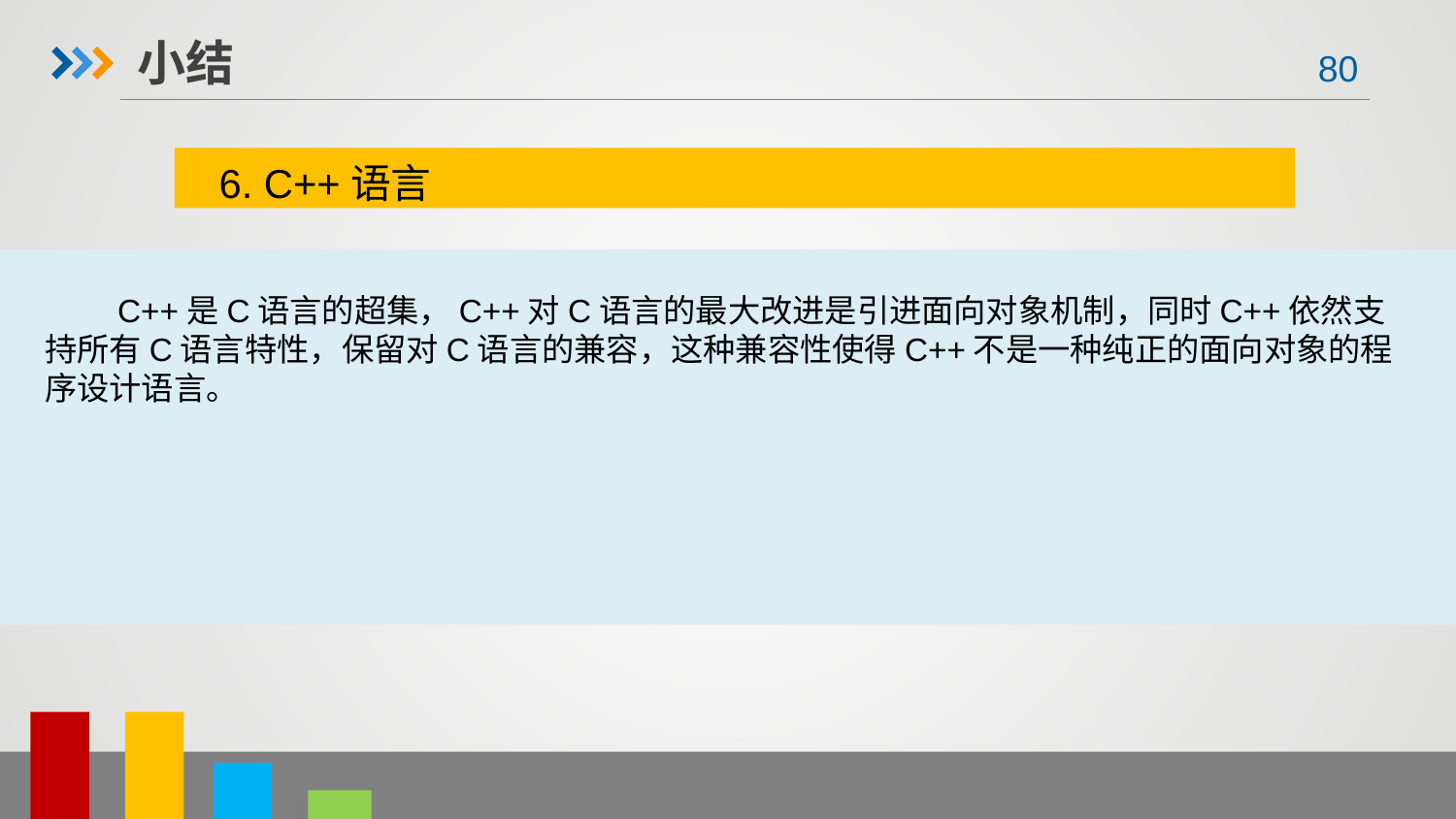

小结

6. C++语言

C++是C语言的超集，C++对C语言的最大改进是引进面向对象机制，同时C++依然支持所有C语言特性，保留对C语言的兼容，这种兼容性使得C++不是一种纯正的面向对象的程序设计语言。